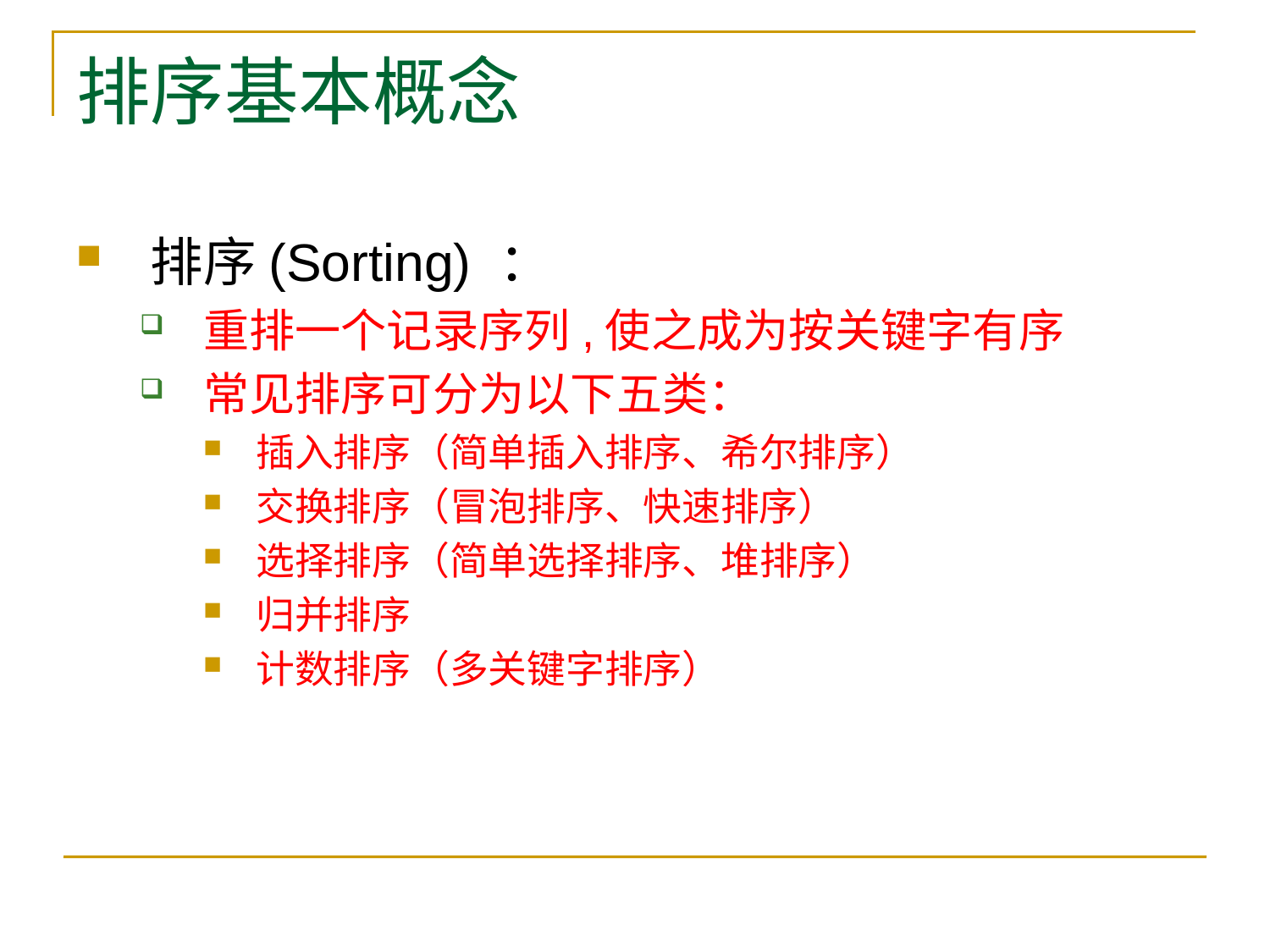

# 排序基本概念
排序(Sorting) ：
重排一个记录序列,使之成为按关键字有序
常见排序可分为以下五类：
插入排序（简单插入排序、希尔排序）
交换排序（冒泡排序、快速排序）
选择排序（简单选择排序、堆排序）
归并排序
计数排序（多关键字排序）